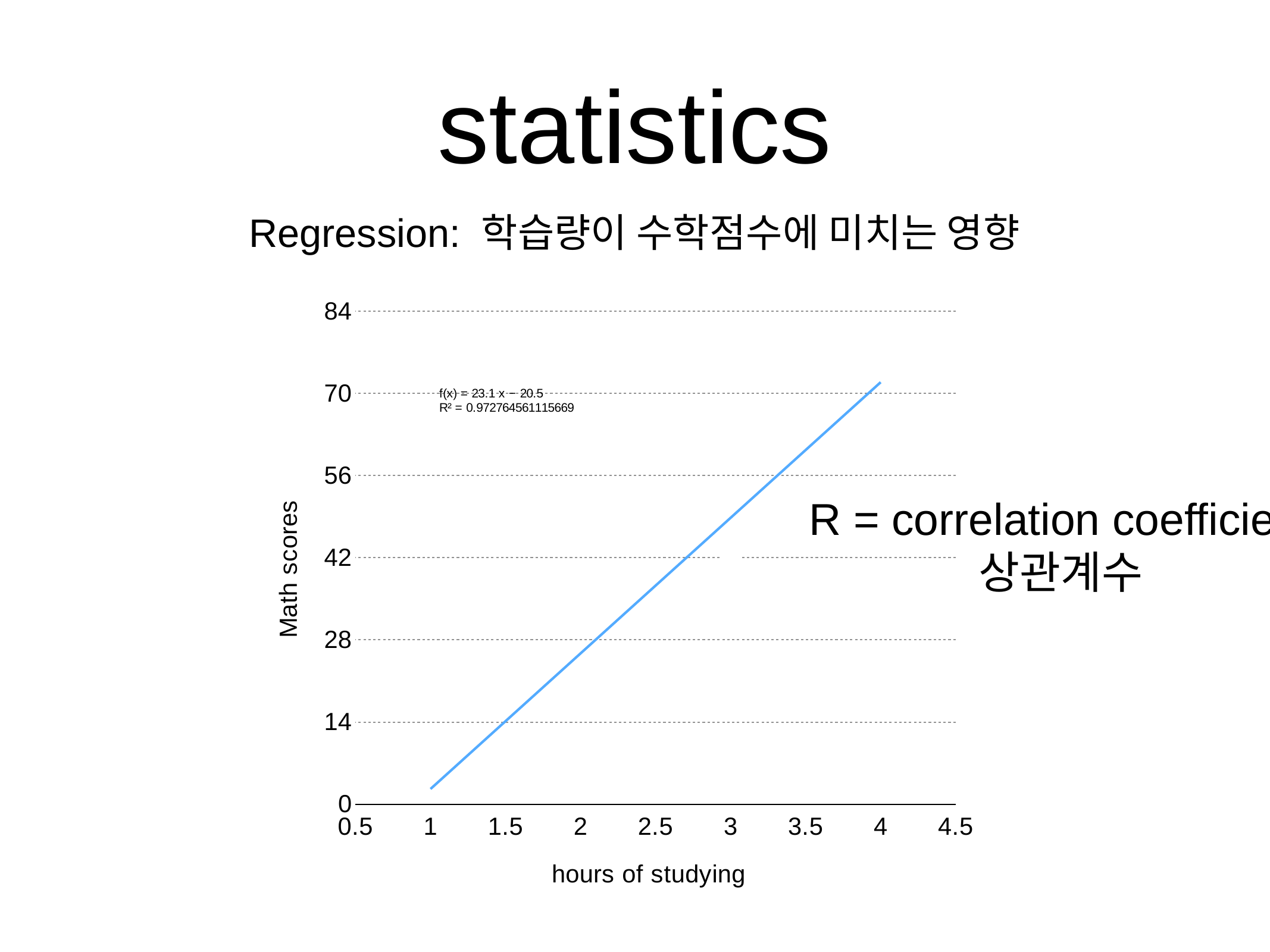

statistics
Regression: 학습량이 수학점수에 미치는 영향

### Chart

| Category | Region 1 |
|---|---|
R = correlation coefficient
상관계수